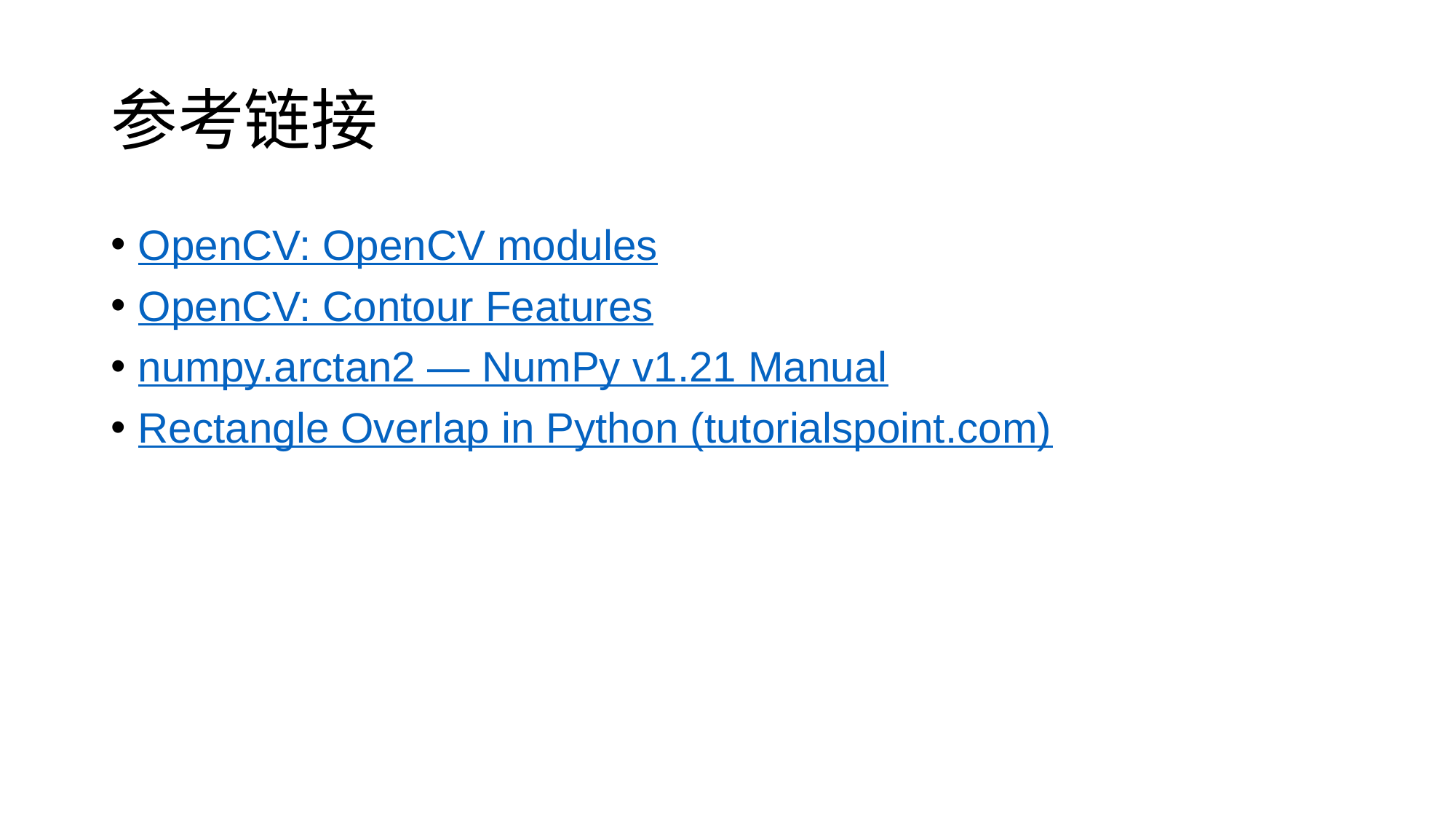

# 参考链接
OpenCV: OpenCV modules
OpenCV: Contour Features
numpy.arctan2 — NumPy v1.21 Manual
Rectangle Overlap in Python (tutorialspoint.com)